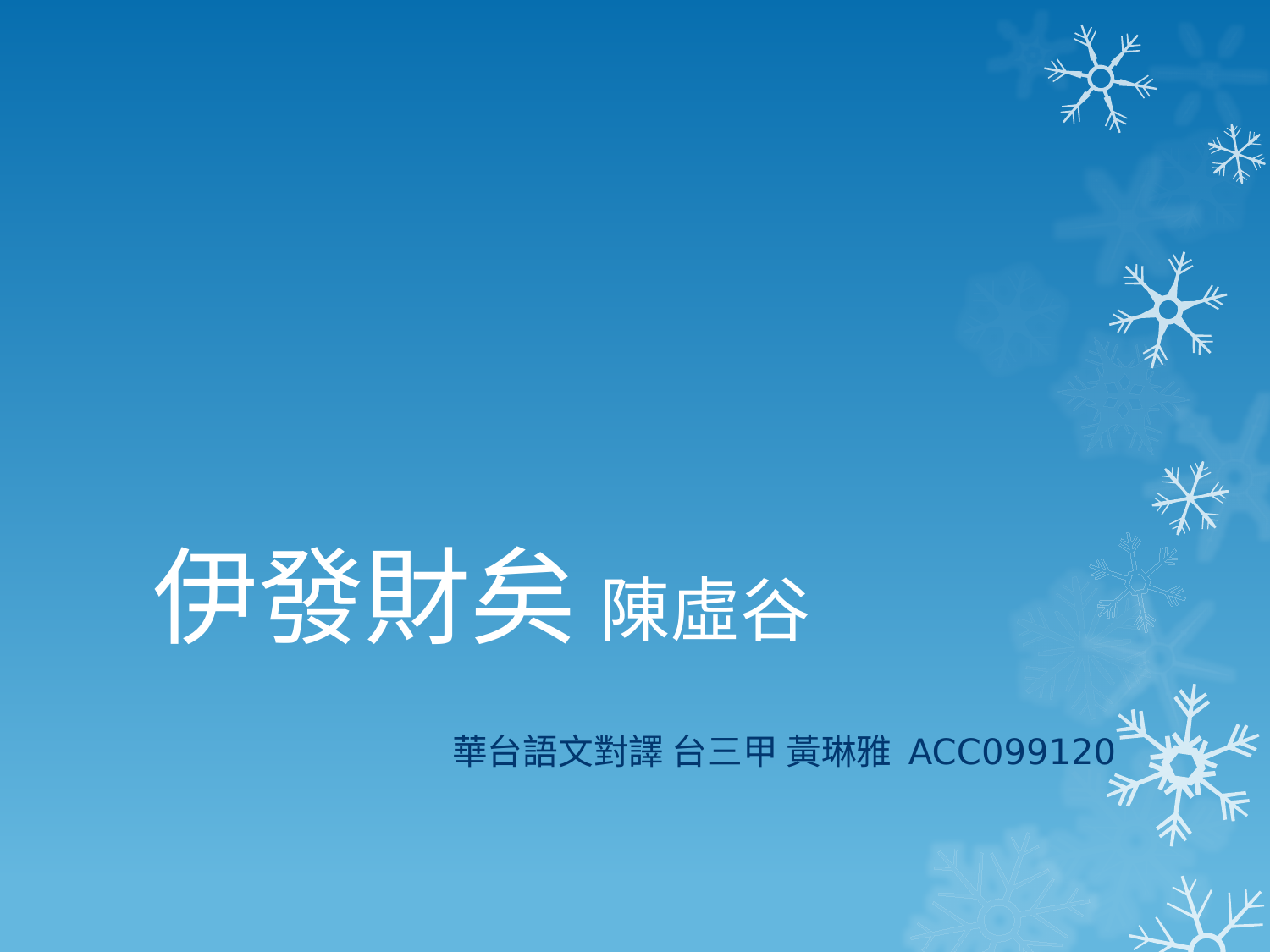

# 伊發財矣 陳虛谷

華台語文對譯 台三甲 黃琳雅 ACC099120